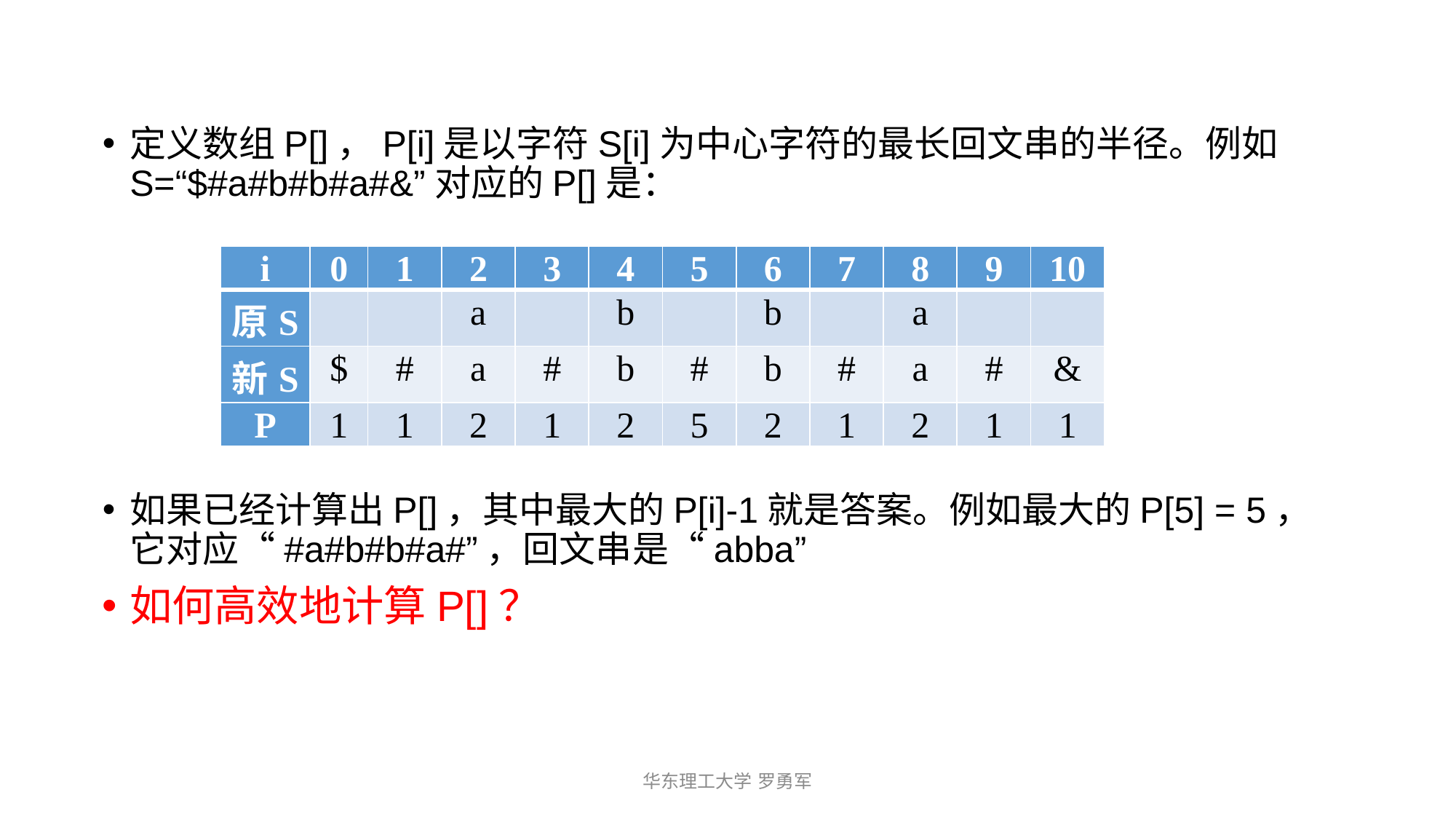

定义数组P[]，P[i]是以字符S[i]为中心字符的最长回文串的半径。例如S=“$#a#b#b#a#&”对应的P[]是：

如果已经计算出P[]，其中最大的P[i]-1就是答案。例如最大的P[5] = 5，它对应“#a#b#b#a#”，回文串是“abba”
如何高效地计算P[]？
| i | 0 | 1 | 2 | 3 | 4 | 5 | 6 | 7 | 8 | 9 | 10 |
| --- | --- | --- | --- | --- | --- | --- | --- | --- | --- | --- | --- |
| 原S |  |  | a |  | b |  | b |  | a |  |  |
| 新S | $ | # | a | # | b | # | b | # | a | # | & |
| P | 1 | 1 | 2 | 1 | 2 | 5 | 2 | 1 | 2 | 1 | 1 |

华东理工大学 罗勇军